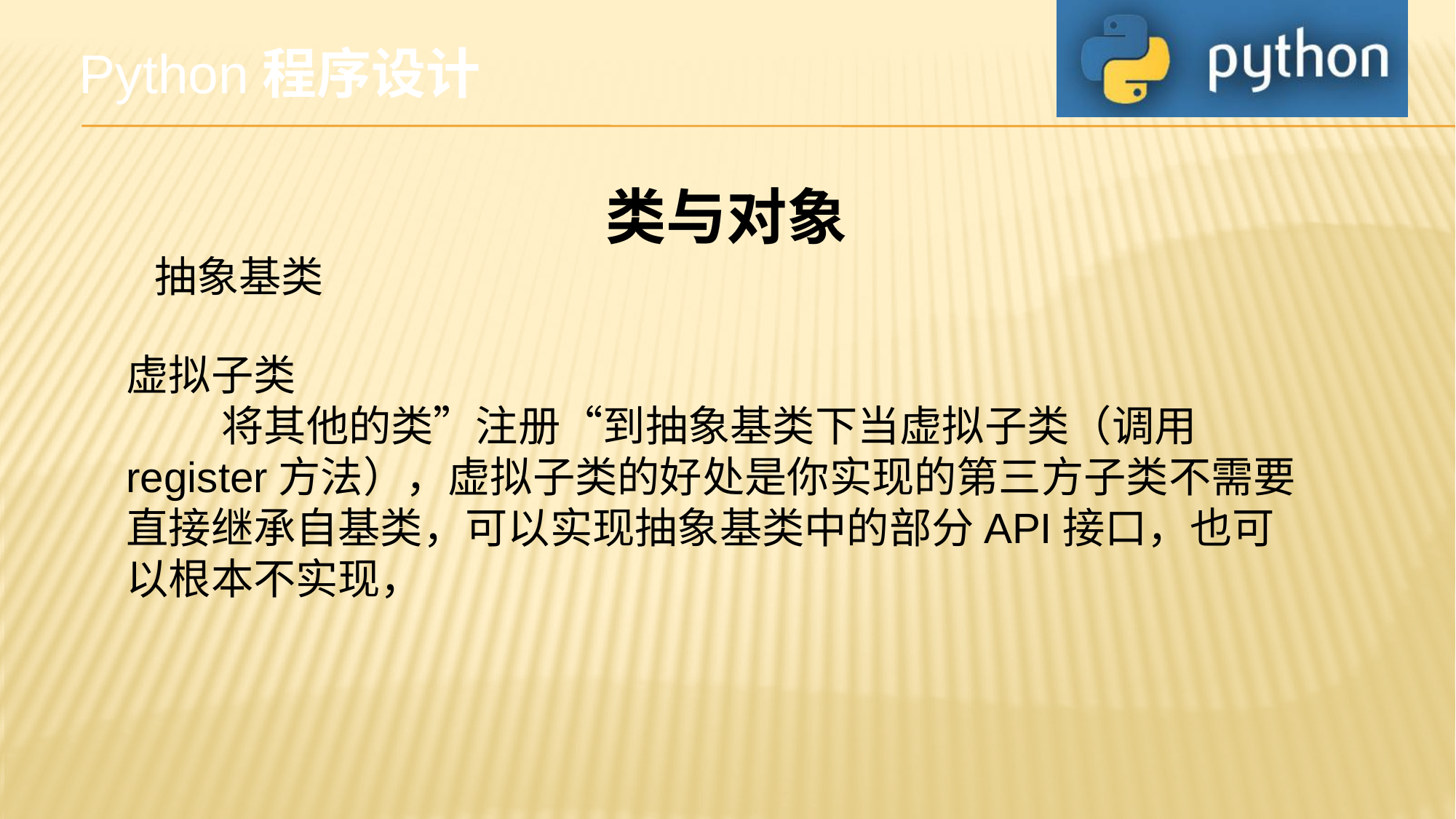

Python程序设计
类与对象
抽象基类
虚拟子类
         将其他的类”注册“到抽象基类下当虚拟子类（调用register方法），虚拟子类的好处是你实现的第三方子类不需要直接继承自基类，可以实现抽象基类中的部分API接口，也可以根本不实现，